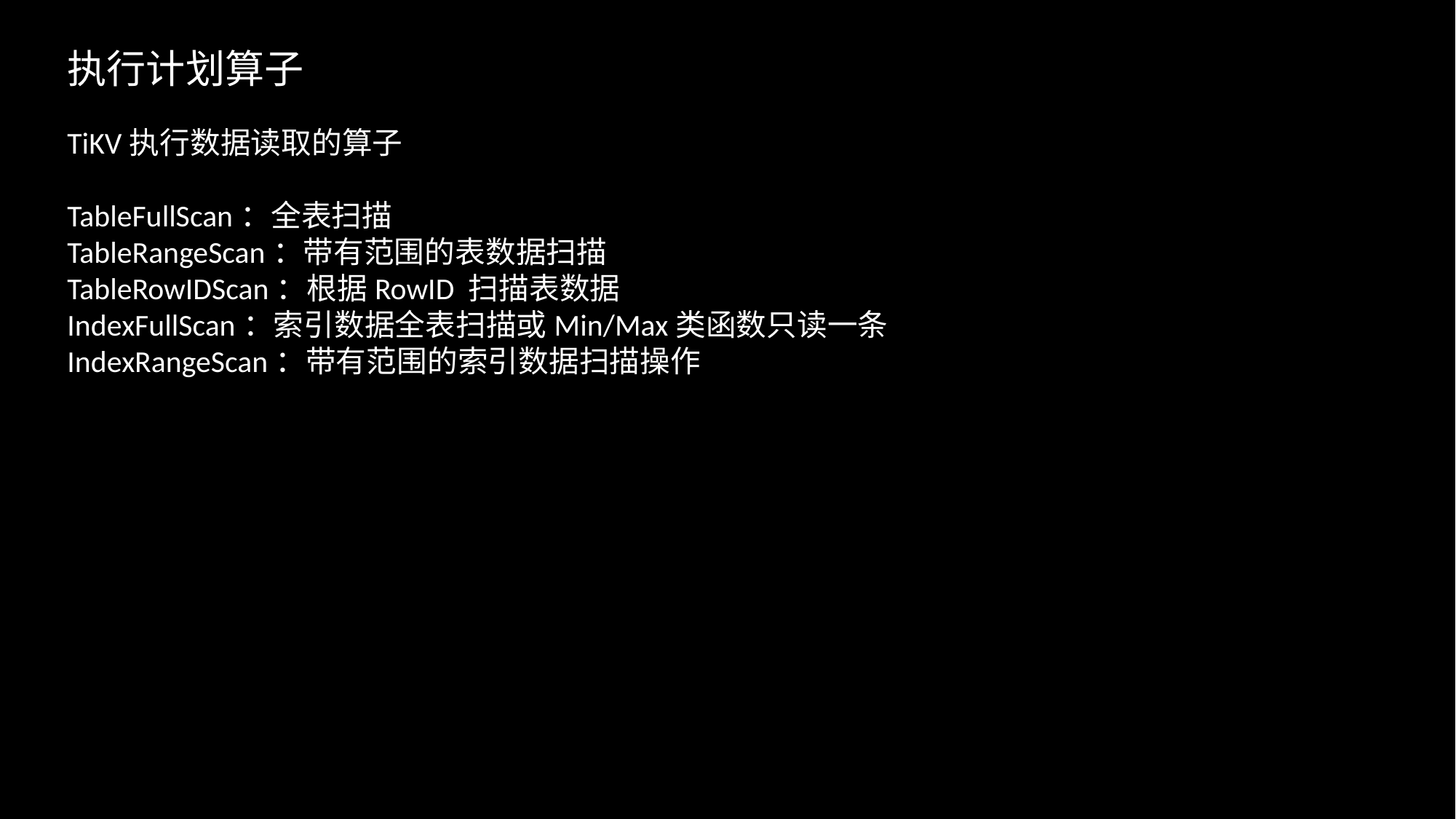

执行计划算子
TiKV执行数据读取的算子

TableFullScan：全表扫描
TableRangeScan：带有范围的表数据扫描
TableRowIDScan：根据RowID 扫描表数据
IndexFullScan：索引数据全表扫描或Min/Max类函数只读一条
IndexRangeScan：带有范围的索引数据扫描操作